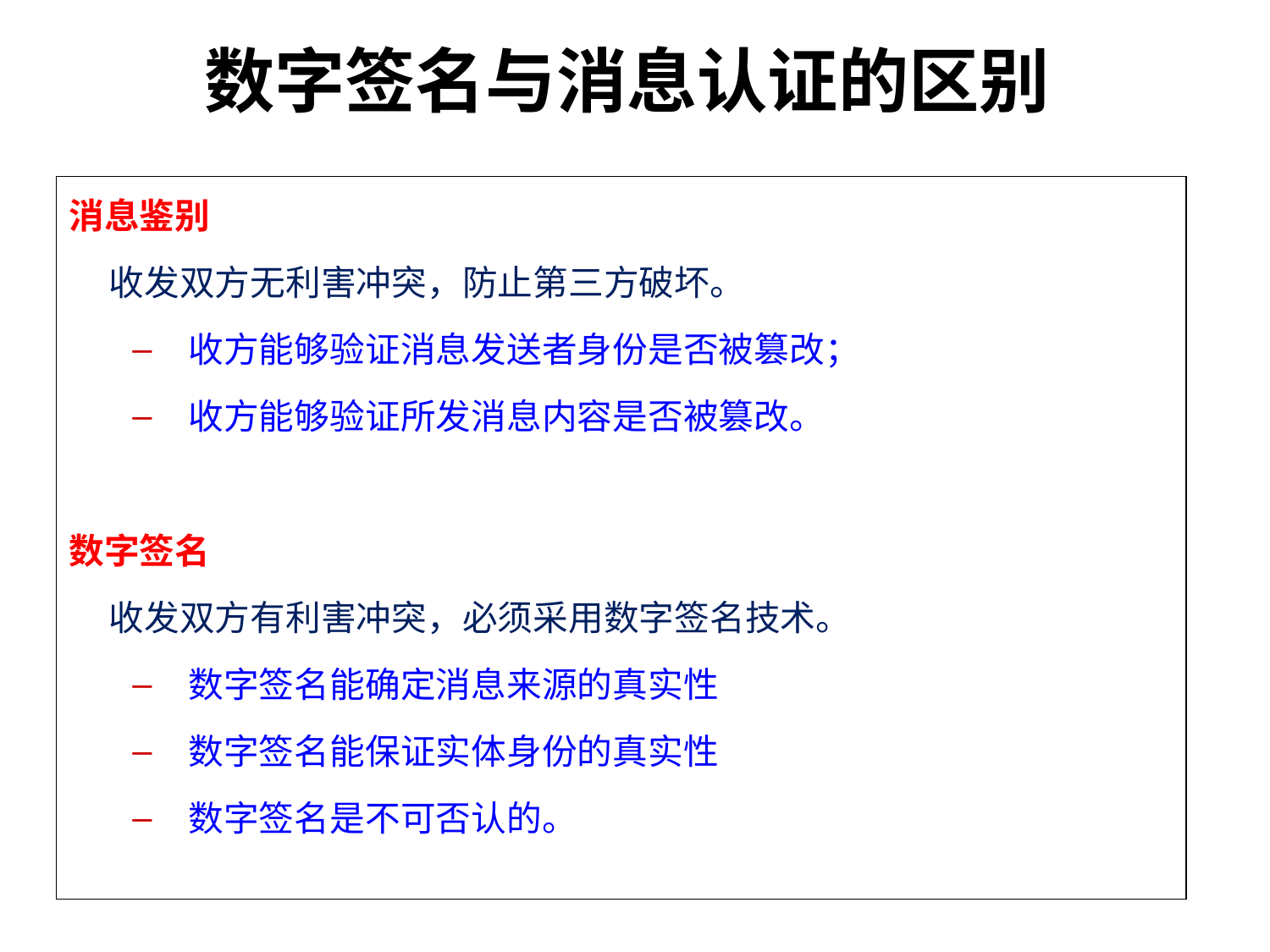

# 数字签名与消息认证的区别
消息鉴别
    收发双方无利害冲突，防止第三方破坏。
 收方能够验证消息发送者身份是否被篡改；
 收方能够验证所发消息内容是否被篡改。

数字签名
    收发双方有利害冲突，必须采用数字签名技术。
 数字签名能确定消息来源的真实性
 数字签名能保证实体身份的真实性
 数字签名是不可否认的。